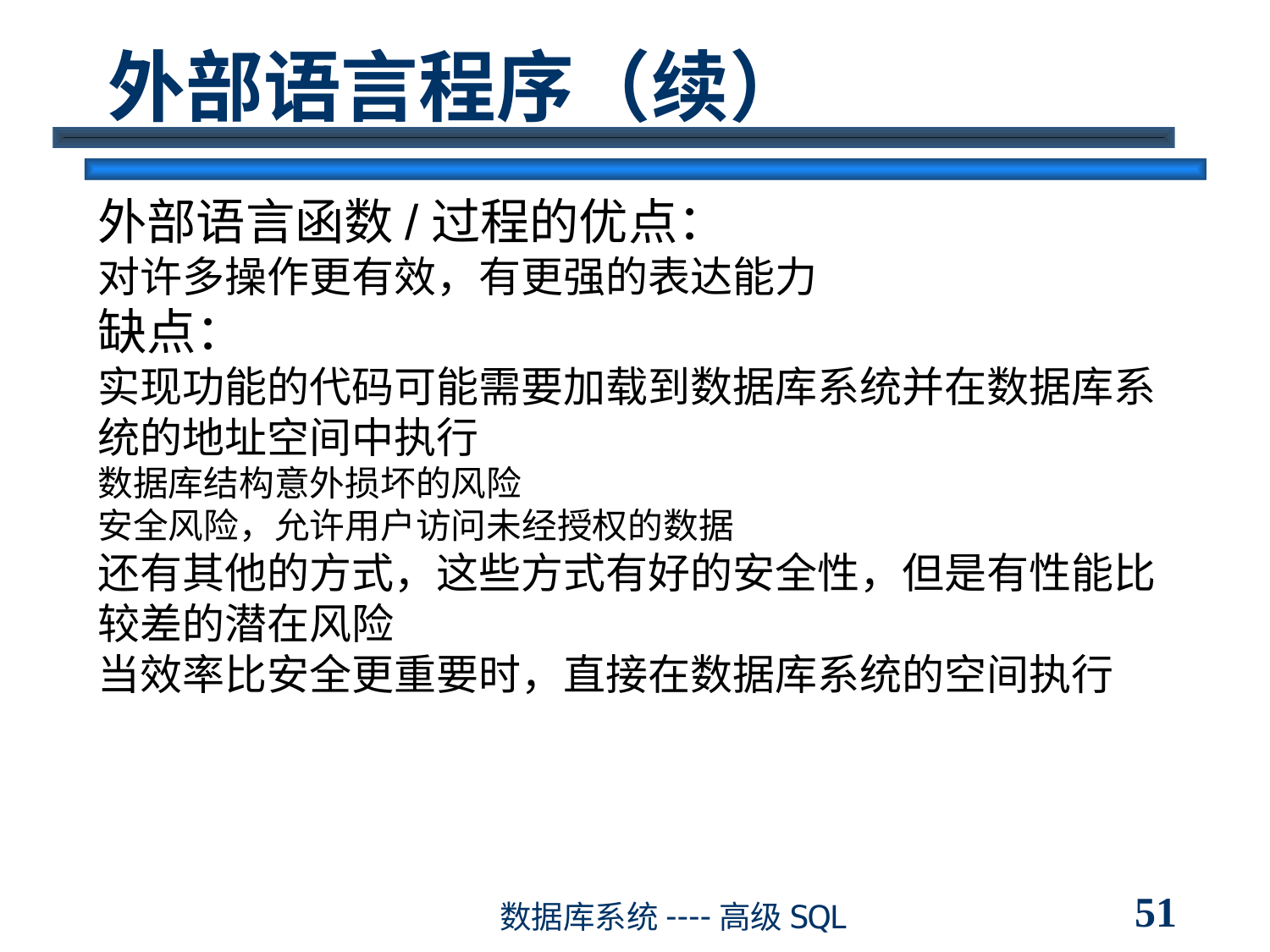

# 外部语言程序（续）
外部语言函数/过程的优点：
对许多操作更有效，有更强的表达能力
缺点：
实现功能的代码可能需要加载到数据库系统并在数据库系统的地址空间中执行
数据库结构意外损坏的风险
安全风险，允许用户访问未经授权的数据
还有其他的方式，这些方式有好的安全性，但是有性能比较差的潜在风险
当效率比安全更重要时，直接在数据库系统的空间执行
51
数据库系统----高级SQL